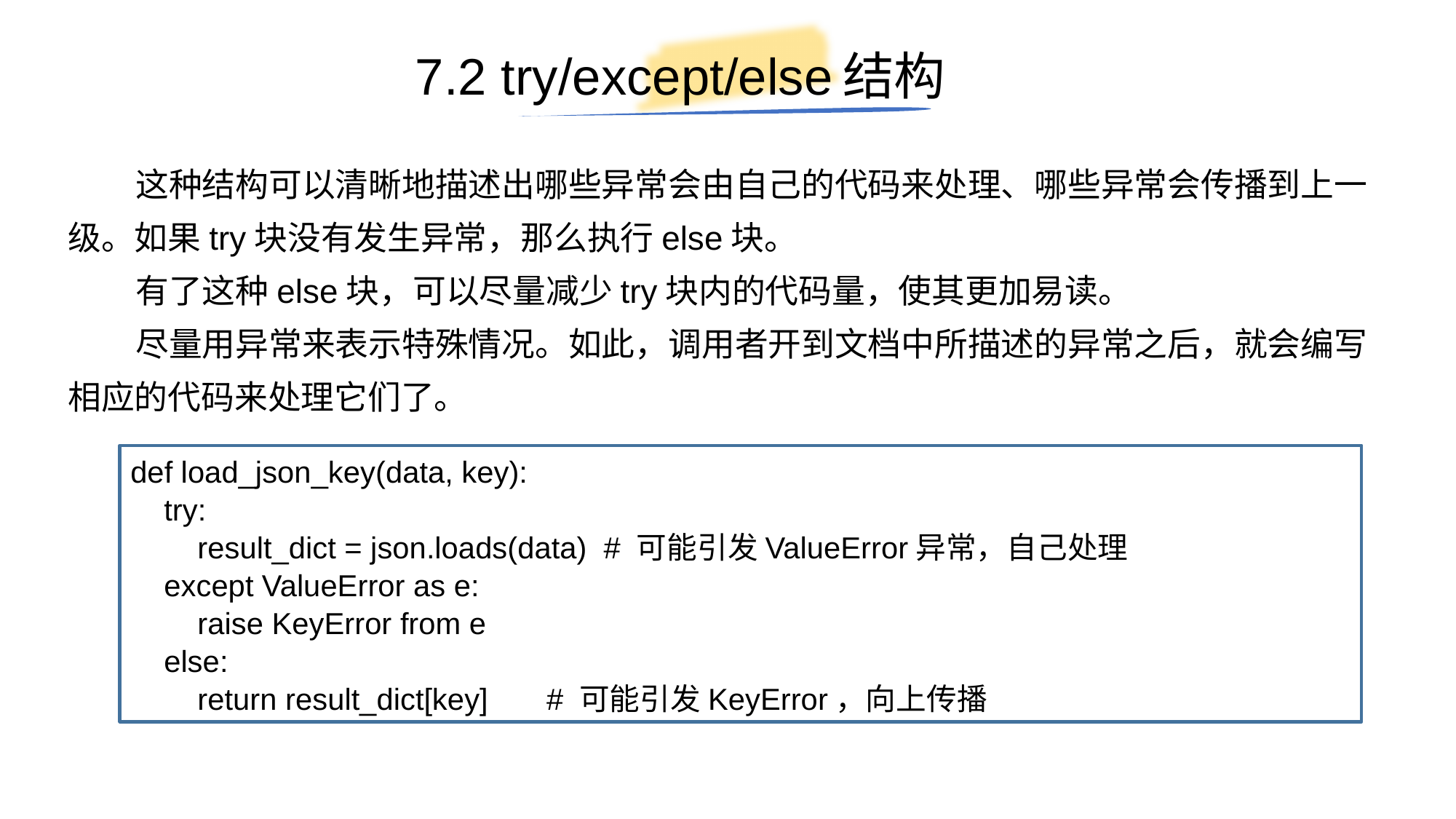

# 7.2 try/except/else结构

        这种结构可以清晰地描述出哪些异常会由自己的代码来处理、哪些异常会传播到上一级。如果try块没有发生异常，那么执行else块。
        有了这种else块，可以尽量减少try块内的代码量，使其更加易读。
        尽量用异常来表示特殊情况。如此，调用者开到文档中所描述的异常之后，就会编写相应的代码来处理它们了。
def load_json_key(data, key):
    try:
        result_dict = json.loads(data)  # 可能引发ValueError异常，自己处理
    except ValueError as e:
        raise KeyError from e
    else:
        return result_dict[key]       # 可能引发KeyError，向上传播